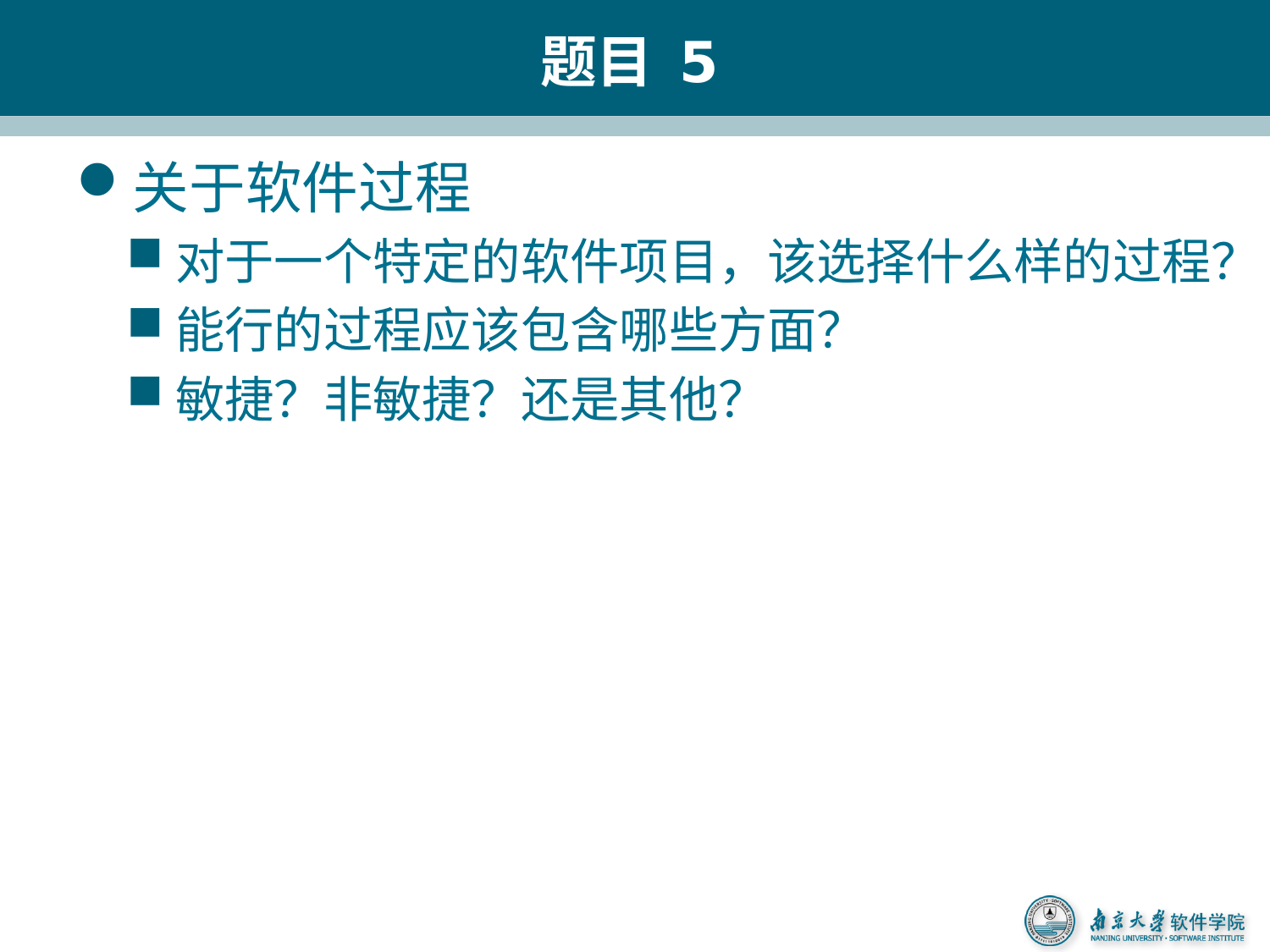

# 题目 5
关于软件过程
对于一个特定的软件项目，该选择什么样的过程？
能行的过程应该包含哪些方面？
敏捷？非敏捷？还是其他？